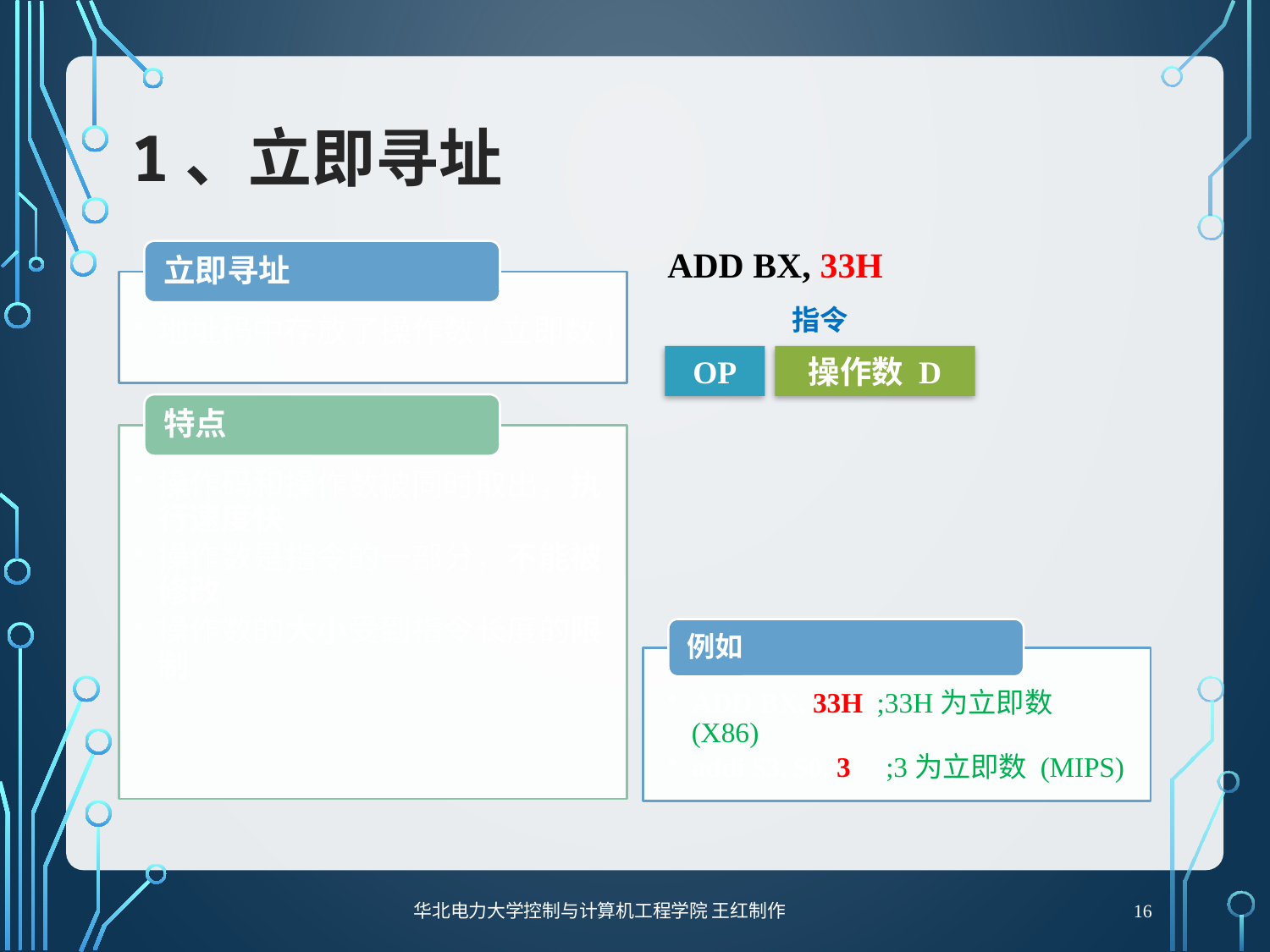

# 1、立即寻址
地址码中存放了操作数(立即数)
立即寻址
操作码和操作数被同时取出，执行速度快
操作数是指令的一部分，不能被修改
操作数的大小受到指令长度的限制
特点
ADD BX, 33H
指令
OP
操作数 D
ADD BX, 33H  ;33H为立即数 (X86)
addi $3, $0, 3     ;3为立即数 (MIPS)
例如
16
华北电力大学控制与计算机工程学院 王红制作